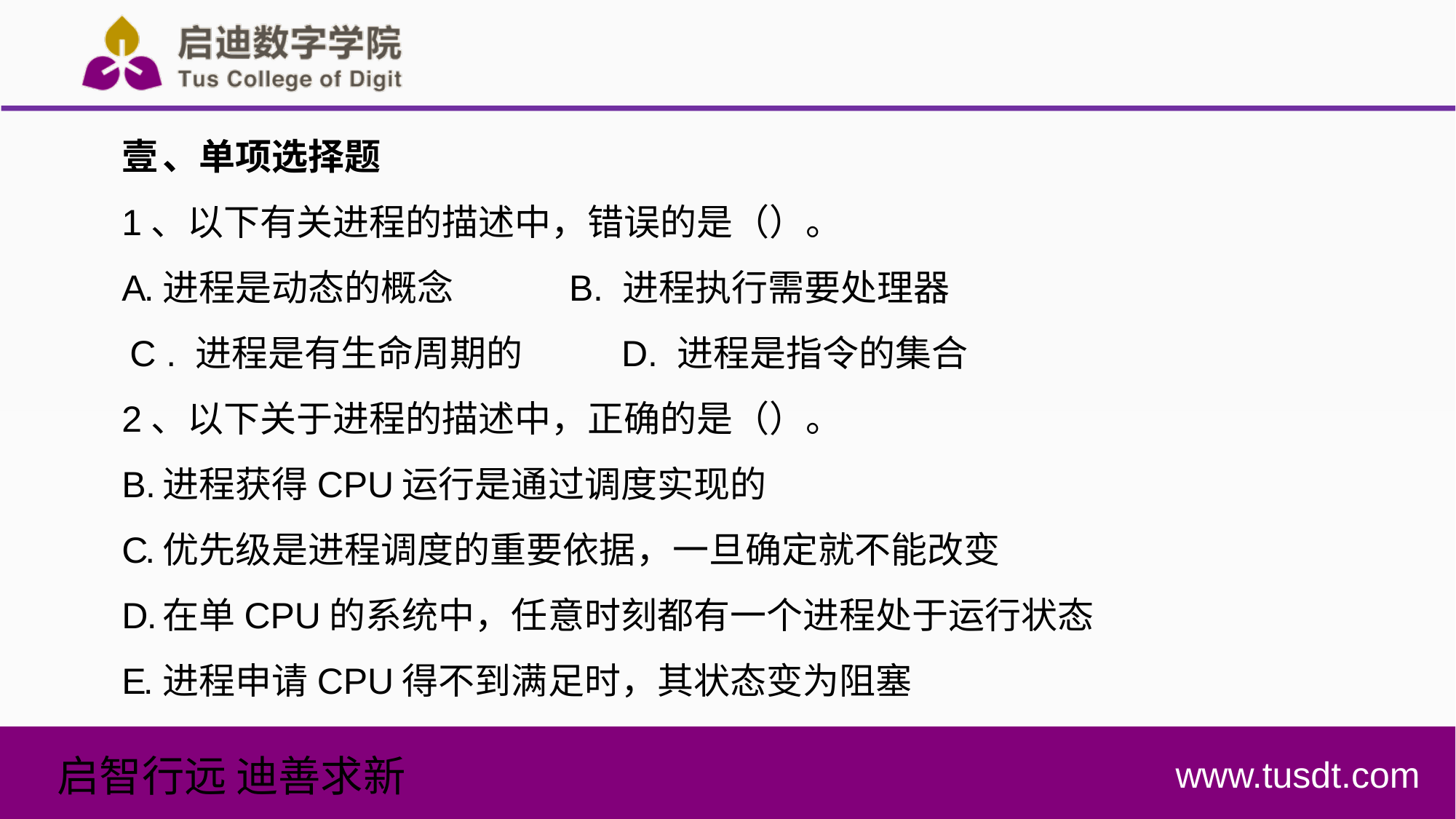

、单项选择题
1、以下有关进程的描述中，错误的是（）。
进程是动态的概念             B. 进程执行需要处理器
C . 进程是有生命周期的           D. 进程是指令的集合
2、以下关于进程的描述中，正确的是（）。
进程获得CPU运行是通过调度实现的
优先级是进程调度的重要依据，一旦确定就不能改变
在单CPU的系统中，任意时刻都有一个进程处于运行状态
进程申请CPU得不到满足时，其状态变为阻塞